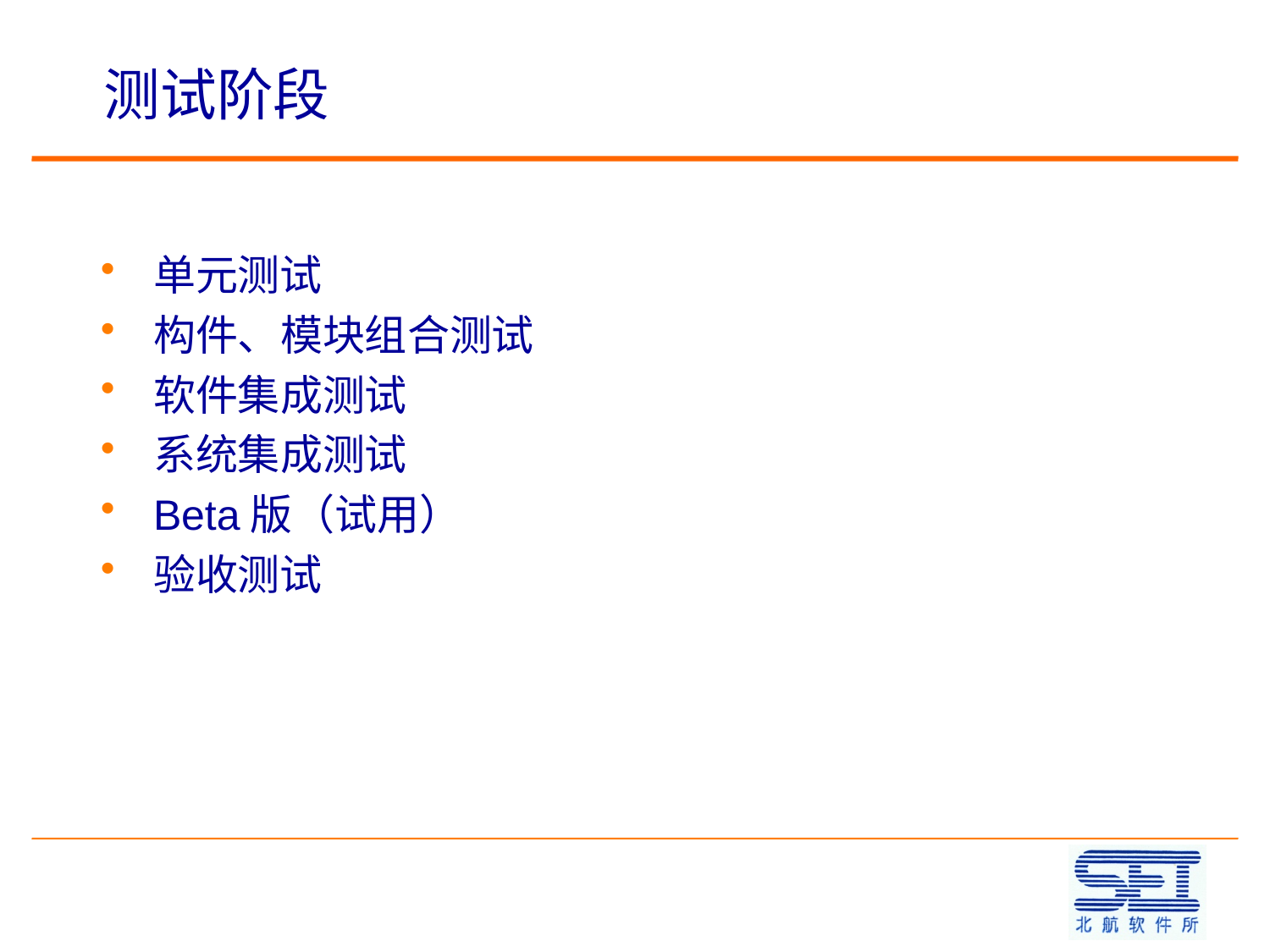

# 测试阶段
单元测试
构件、模块组合测试
软件集成测试
系统集成测试
Beta版（试用）
验收测试